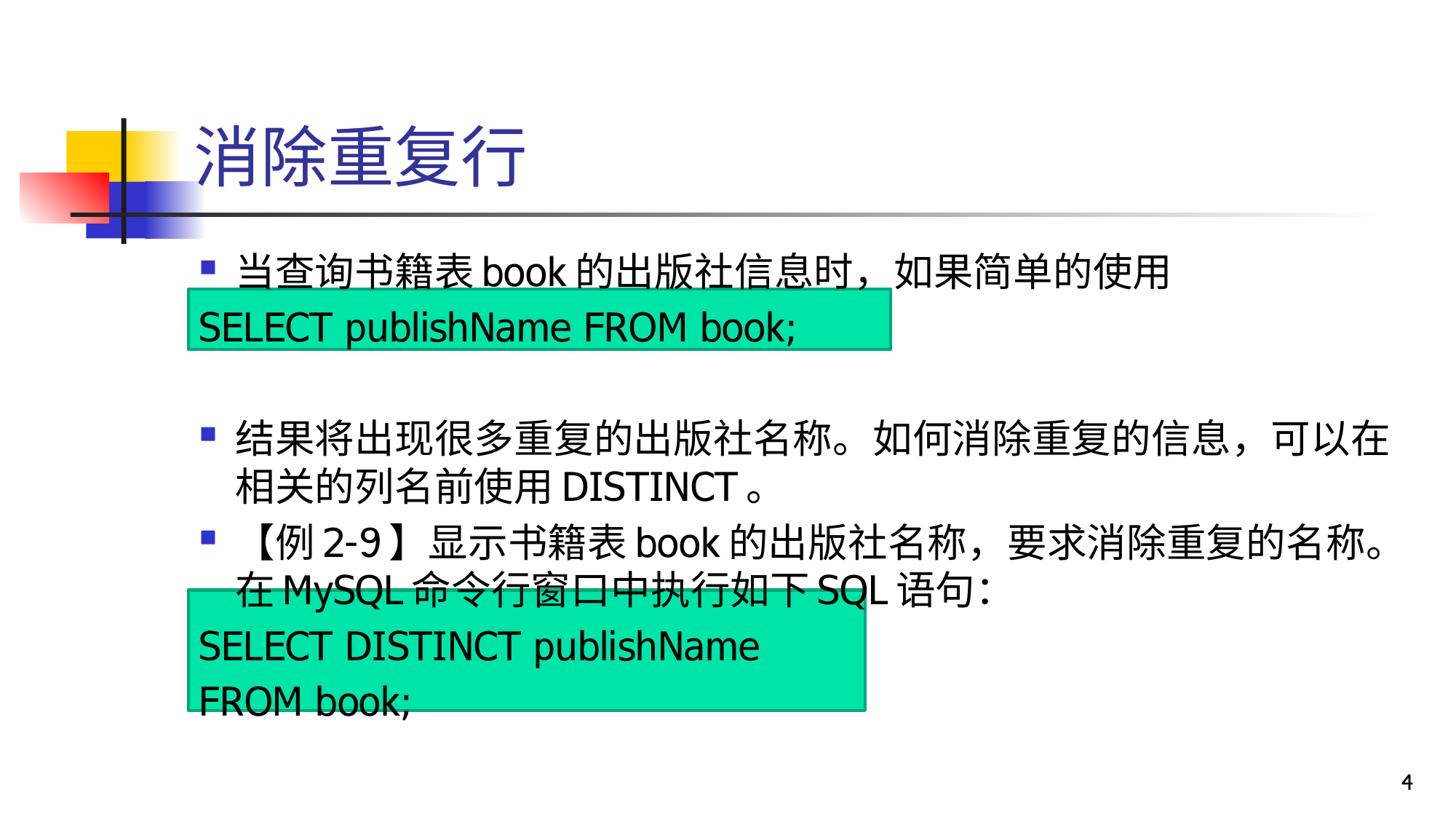

# 消除重复行
当查询书籍表book的出版社信息时，如果简单的使用
SELECT publishName FROM book;

结果将出现很多重复的出版社名称。如何消除重复的信息，可以在相关的列名前使用DISTINCT。
【例2-9】显示书籍表book的出版社名称，要求消除重复的名称。在MySQL命令行窗口中执行如下SQL语句：
SELECT DISTINCT publishName
FROM book;

4